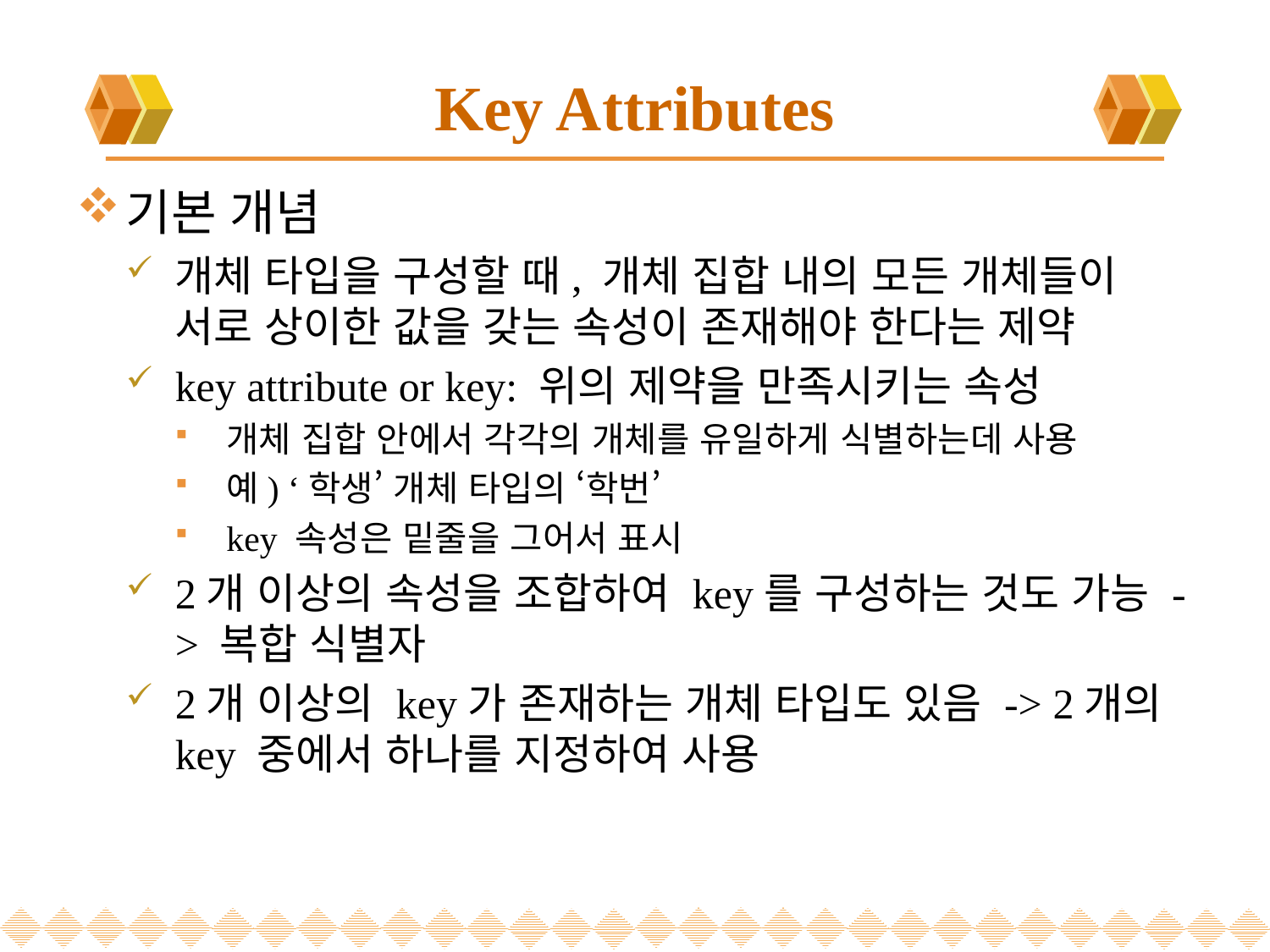

# Key Attributes
기본 개념
개체 타입을 구성할 때, 개체 집합 내의 모든 개체들이 서로 상이한 값을 갖는 속성이 존재해야 한다는 제약
key attribute or key: 위의 제약을 만족시키는 속성
개체 집합 안에서 각각의 개체를 유일하게 식별하는데 사용
예) ‘학생’ 개체 타입의 ‘학번’
key 속성은 밑줄을 그어서 표시
2개 이상의 속성을 조합하여 key를 구성하는 것도 가능 -> 복합 식별자
2개 이상의 key가 존재하는 개체 타입도 있음 -> 2개의 key 중에서 하나를 지정하여 사용